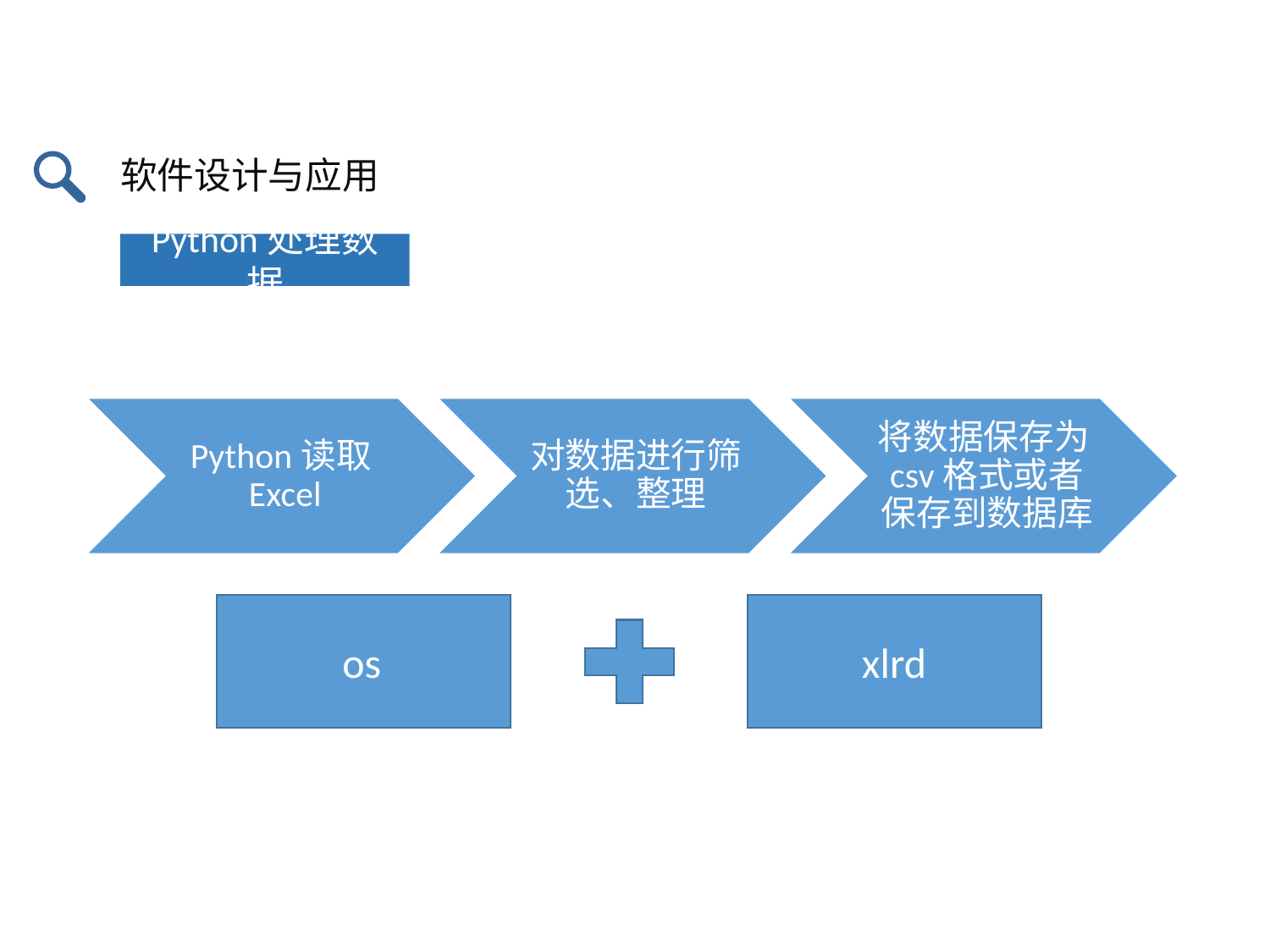

Python读取Excel
对数据进行筛选、整理
将数据保存为csv格式或者保存到数据库

软件设计与应用
Python处理数据

xlrd
os